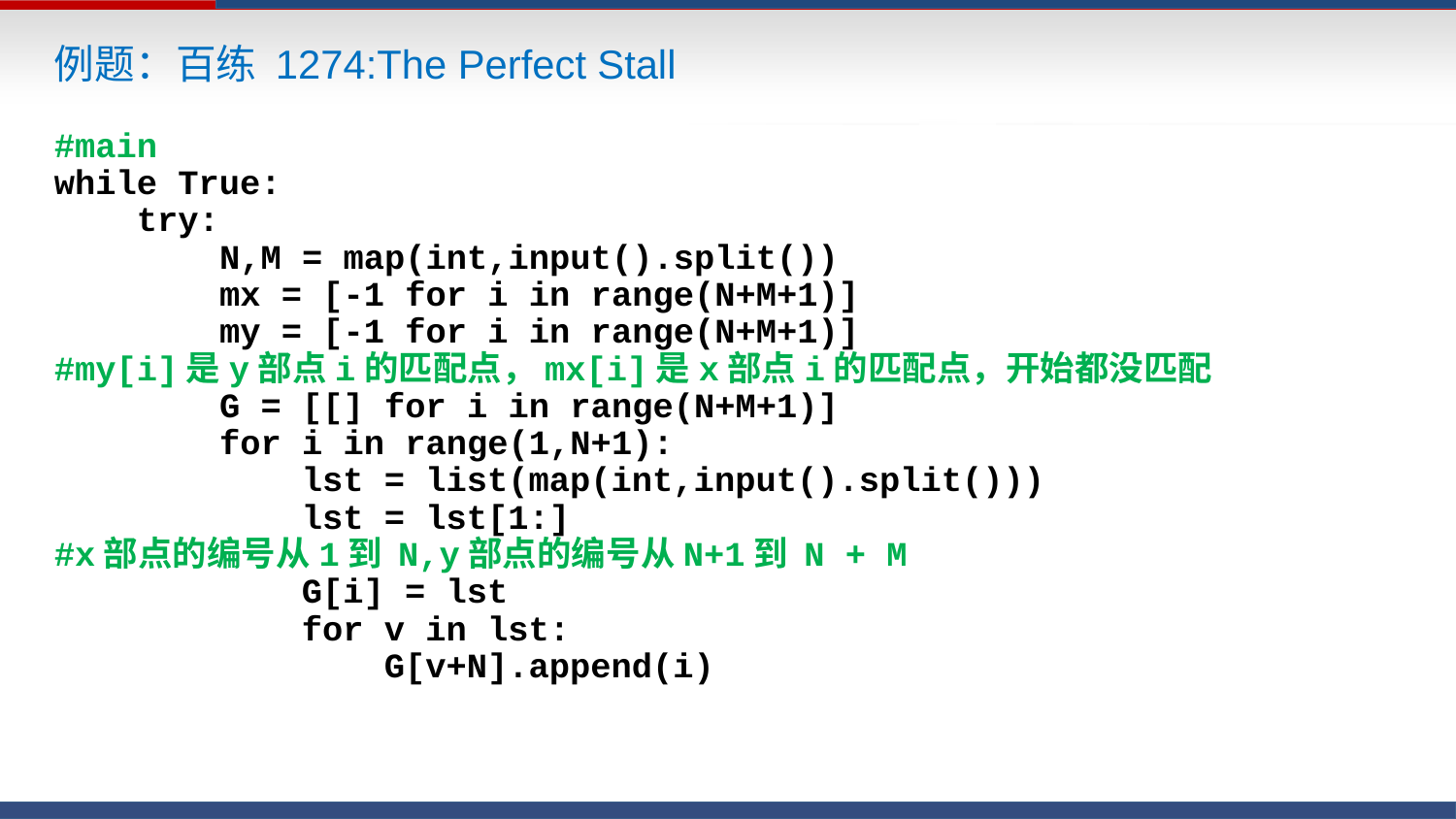

例题：百练 1274:The Perfect Stall

#main
while True:
    try:
        N,M = map(int,input().split())
        mx = [-1 for i in range(N+M+1)]
        my = [-1 for i in range(N+M+1)]
#my[i]是y部点i的匹配点，mx[i]是x部点i的匹配点，开始都没匹配
        G = [[] for i in range(N+M+1)]
        for i in range(1,N+1):
            lst = list(map(int,input().split()))
            lst = lst[1:]
#x部点的编号从1到 N,y部点的编号从N+1到 N + M
            G[i] = lst
            for v in lst:
                G[v+N].append(i)